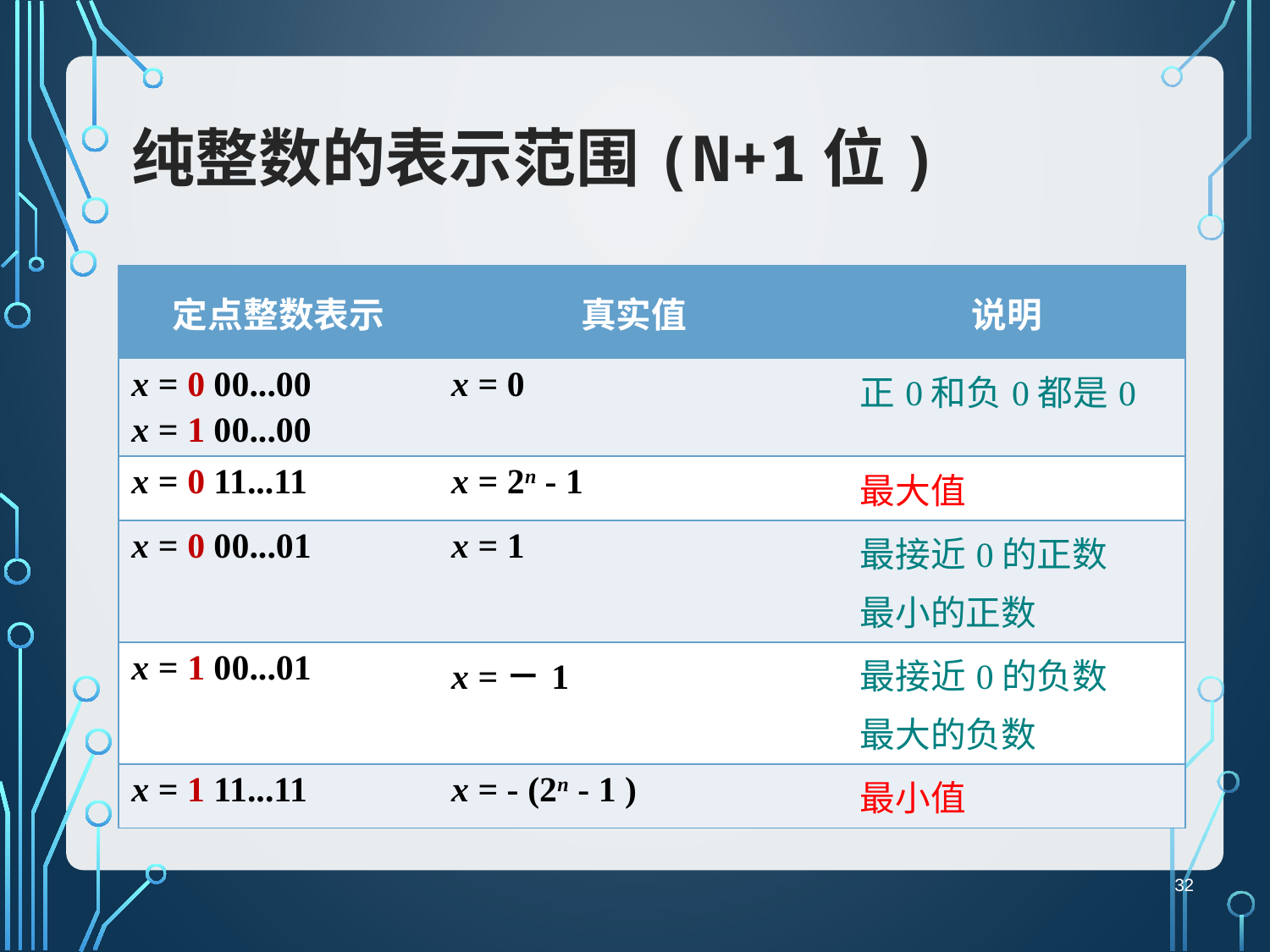

# 纯整数的表示范围(n+1位)
| 定点整数表示 | 真实值 | 说明 |
| --- | --- | --- |
| x = 0 00...00   x = 1 00...00 | x = 0 | 正0和负0都是0 |
| x = 0 11...11 | x = 2n - 1 | 最大值 |
| x = 0 00...01 | x = 1 | 最接近0的正数 最小的正数 |
| x = 1 00...01 | x =－1 | 最接近0的负数 最大的负数 |
| x = 1 11...11 | x = - (2n - 1 ) | 最小值 |
32